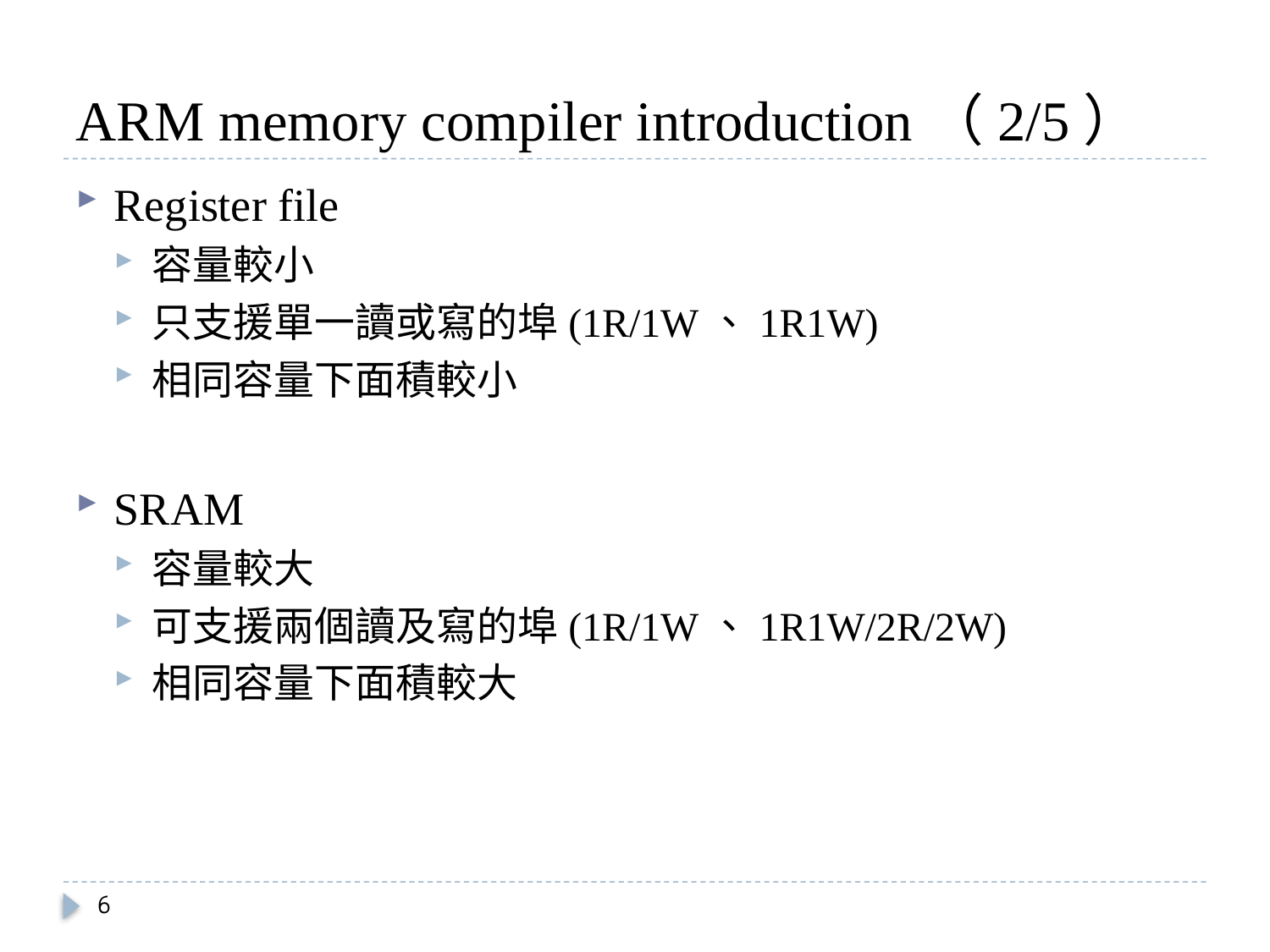

# ARM memory compiler introduction（2/5）
Register file
容量較小
只支援單一讀或寫的埠(1R/1W、1R1W)
相同容量下面積較小

SRAM
容量較大
可支援兩個讀及寫的埠(1R/1W、1R1W/2R/2W)
相同容量下面積較大
6